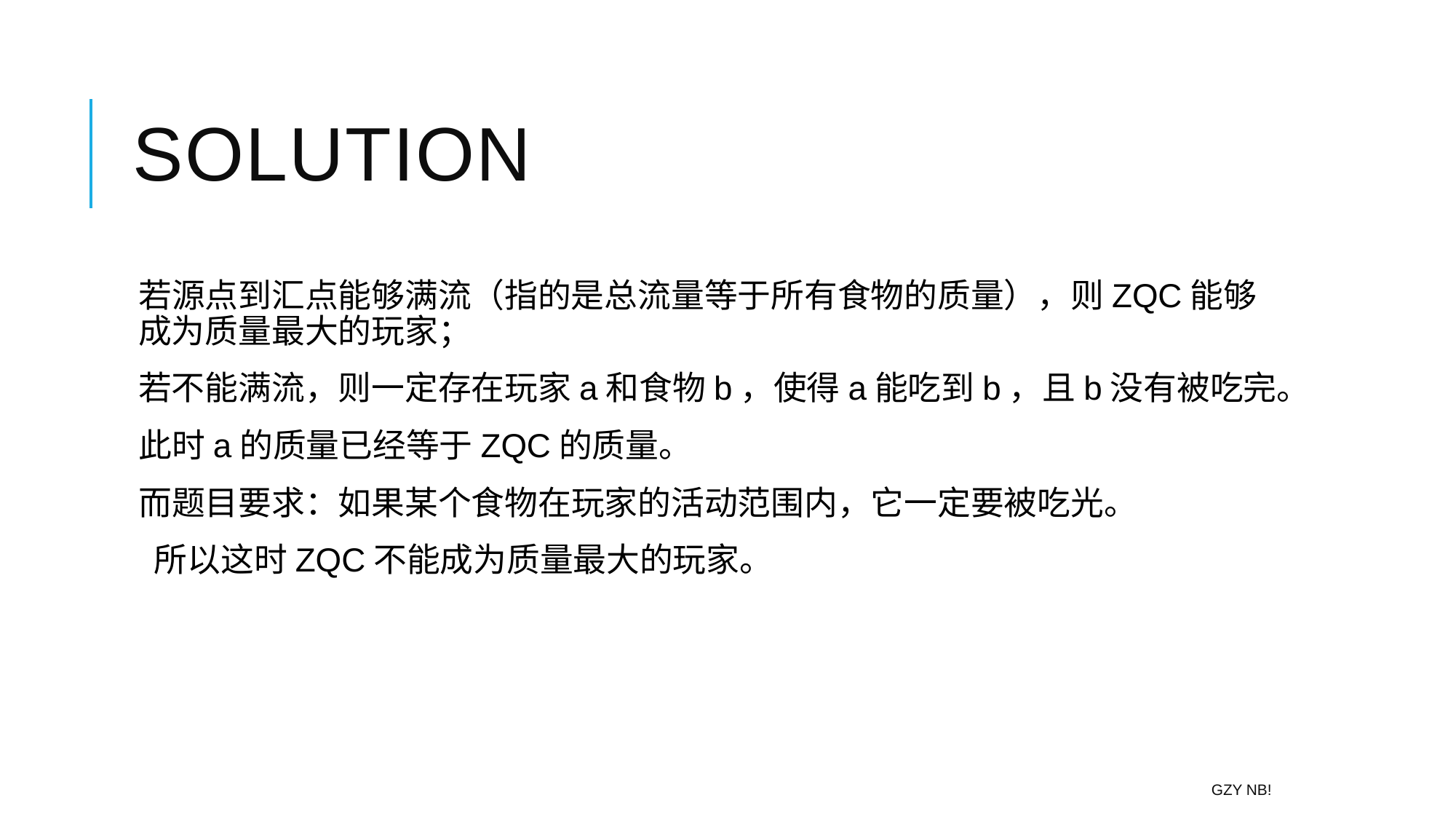

# Solution
若源点到汇点能够满流（指的是总流量等于所有食物的质量），则ZQC能够成为质量最大的玩家；
若不能满流，则一定存在玩家a和食物b，使得a能吃到b，且b没有被吃完。
此时a的质量已经等于ZQC的质量。
而题目要求：如果某个食物在玩家的活动范围内，它一定要被吃光。
 所以这时ZQC不能成为质量最大的玩家。
gzy nb!